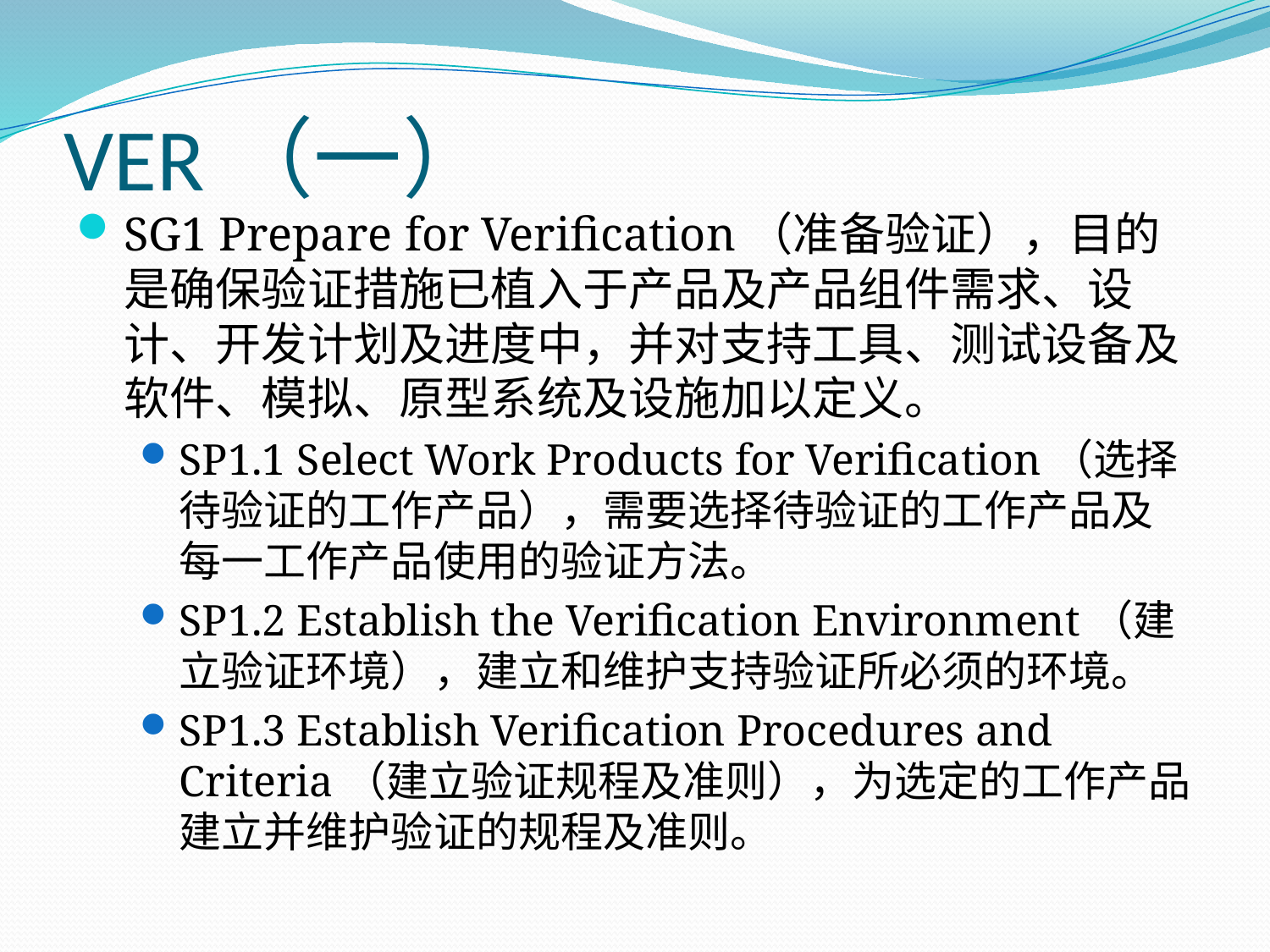

# VER（一）
SG1 Prepare for Verification（准备验证），目的是确保验证措施已植入于产品及产品组件需求、设计、开发计划及进度中，并对支持工具、测试设备及软件、模拟、原型系统及设施加以定义。
SP1.1 Select Work Products for Verification（选择待验证的工作产品），需要选择待验证的工作产品及每一工作产品使用的验证方法。
SP1.2 Establish the Verification Environment（建立验证环境），建立和维护支持验证所必须的环境。
SP1.3 Establish Verification Procedures and Criteria（建立验证规程及准则），为选定的工作产品建立并维护验证的规程及准则。